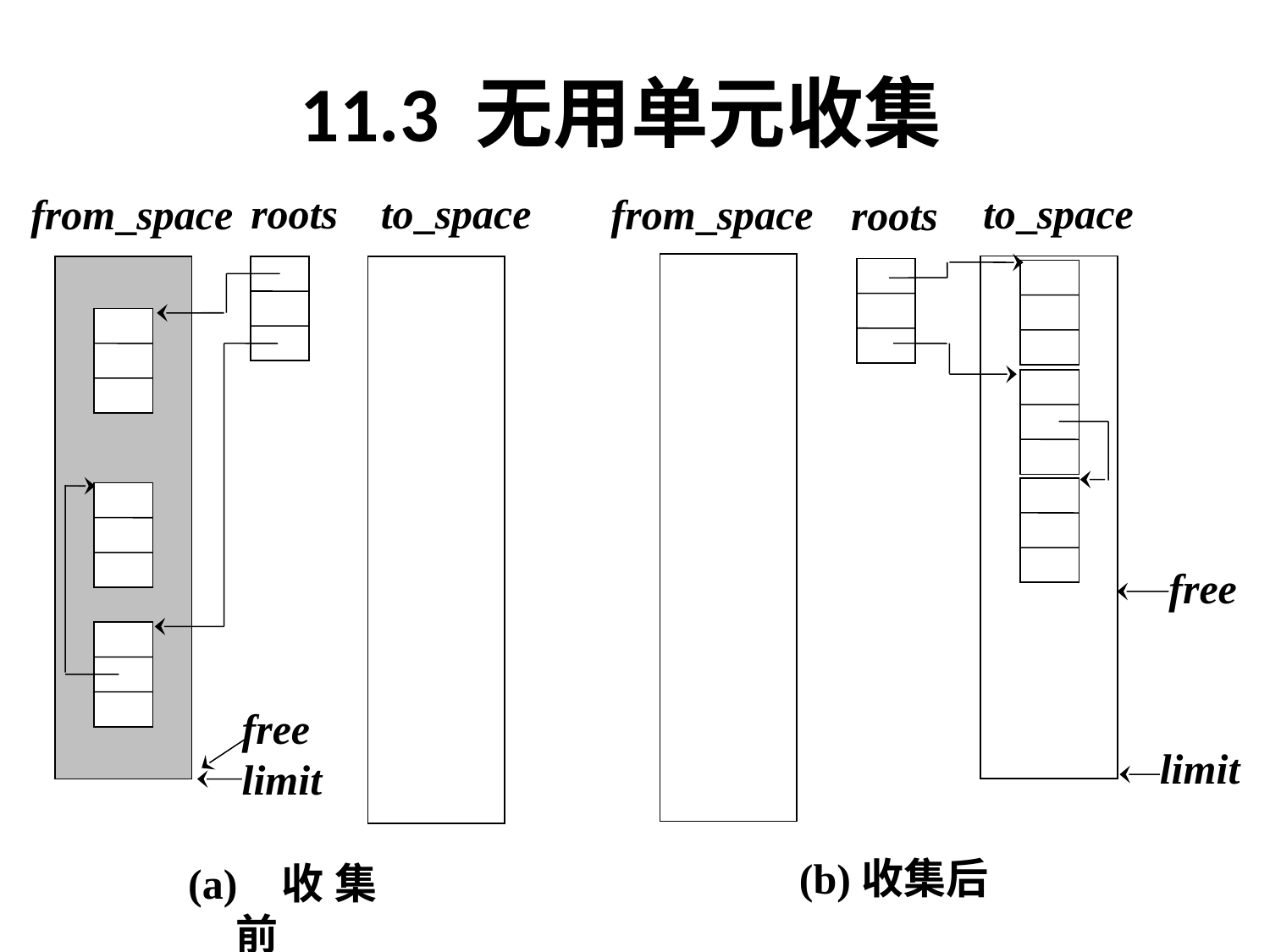

# 11.3 无用单元收集
roots
from_space

free
limit

to_space
roots

free

limit

to_space
from_space

(b)收集后
(a) 收集前